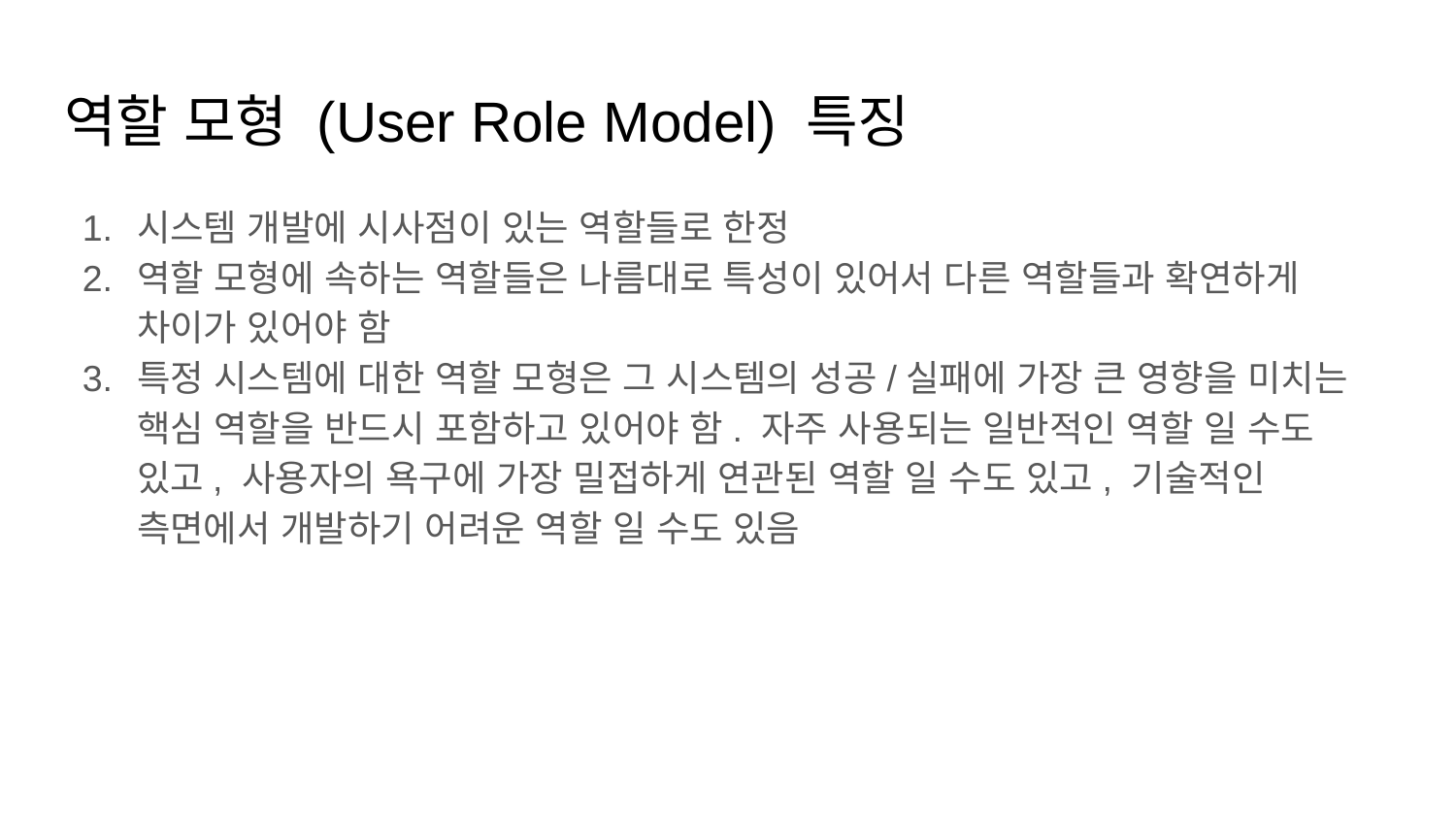

# 역할 모형 (User Role Model) 특징
시스템 개발에 시사점이 있는 역할들로 한정
역할 모형에 속하는 역할들은 나름대로 특성이 있어서 다른 역할들과 확연하게 차이가 있어야 함
특정 시스템에 대한 역할 모형은 그 시스템의 성공/실패에 가장 큰 영향을 미치는 핵심 역할을 반드시 포함하고 있어야 함. 자주 사용되는 일반적인 역할 일 수도 있고, 사용자의 욕구에 가장 밀접하게 연관된 역할 일 수도 있고, 기술적인 측면에서 개발하기 어려운 역할 일 수도 있음